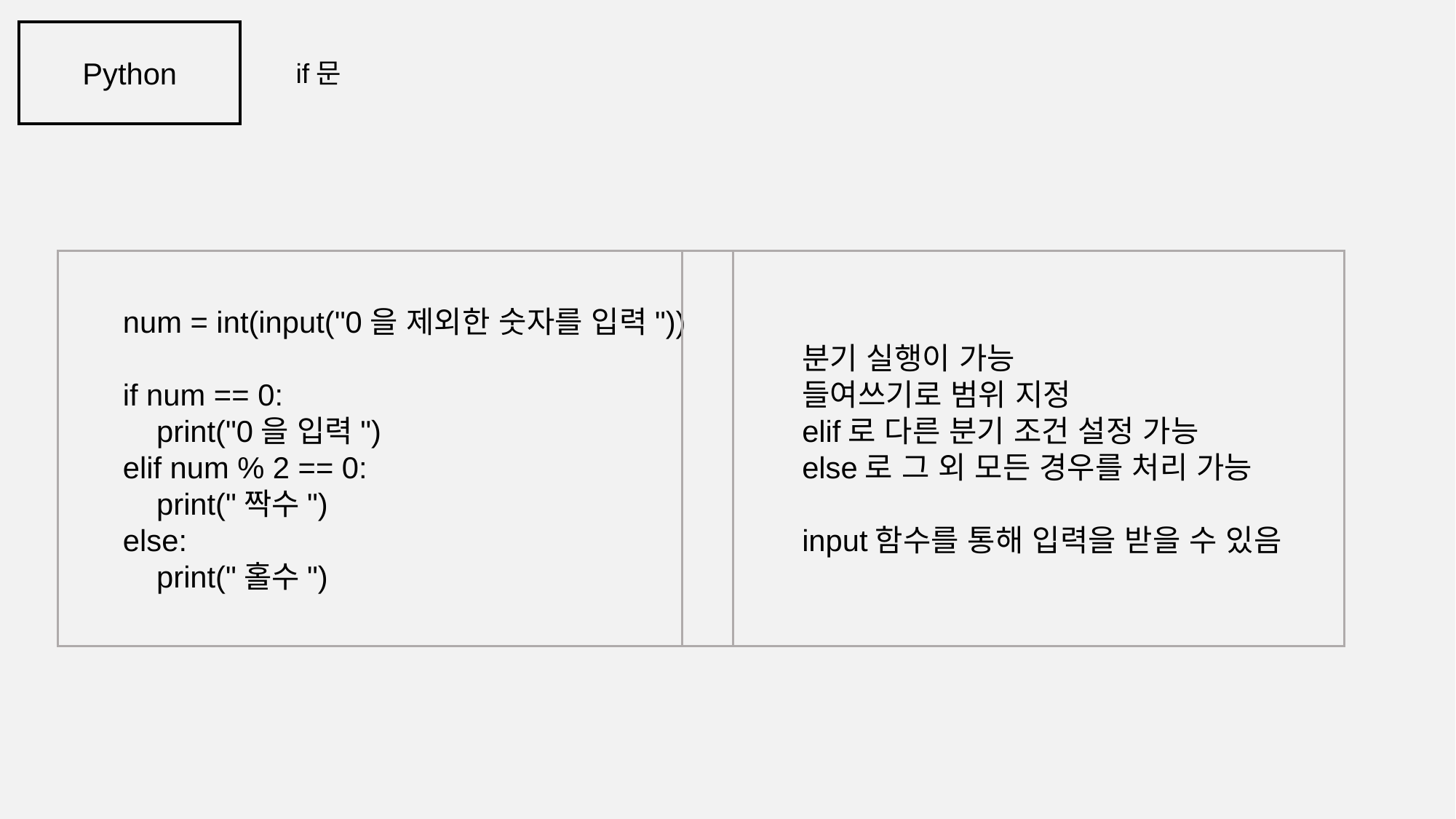

Python
if문
num = int(input("0을 제외한 숫자를 입력"))

if num == 0:
    print("0을 입력")
elif num % 2 == 0:
    print("짝수")
else:
    print("홀수")
분기 실행이 가능
들여쓰기로 범위 지정
elif로 다른 분기 조건 설정 가능
else로 그 외 모든 경우를 처리 가능

input함수를 통해 입력을 받을 수 있음
   '"